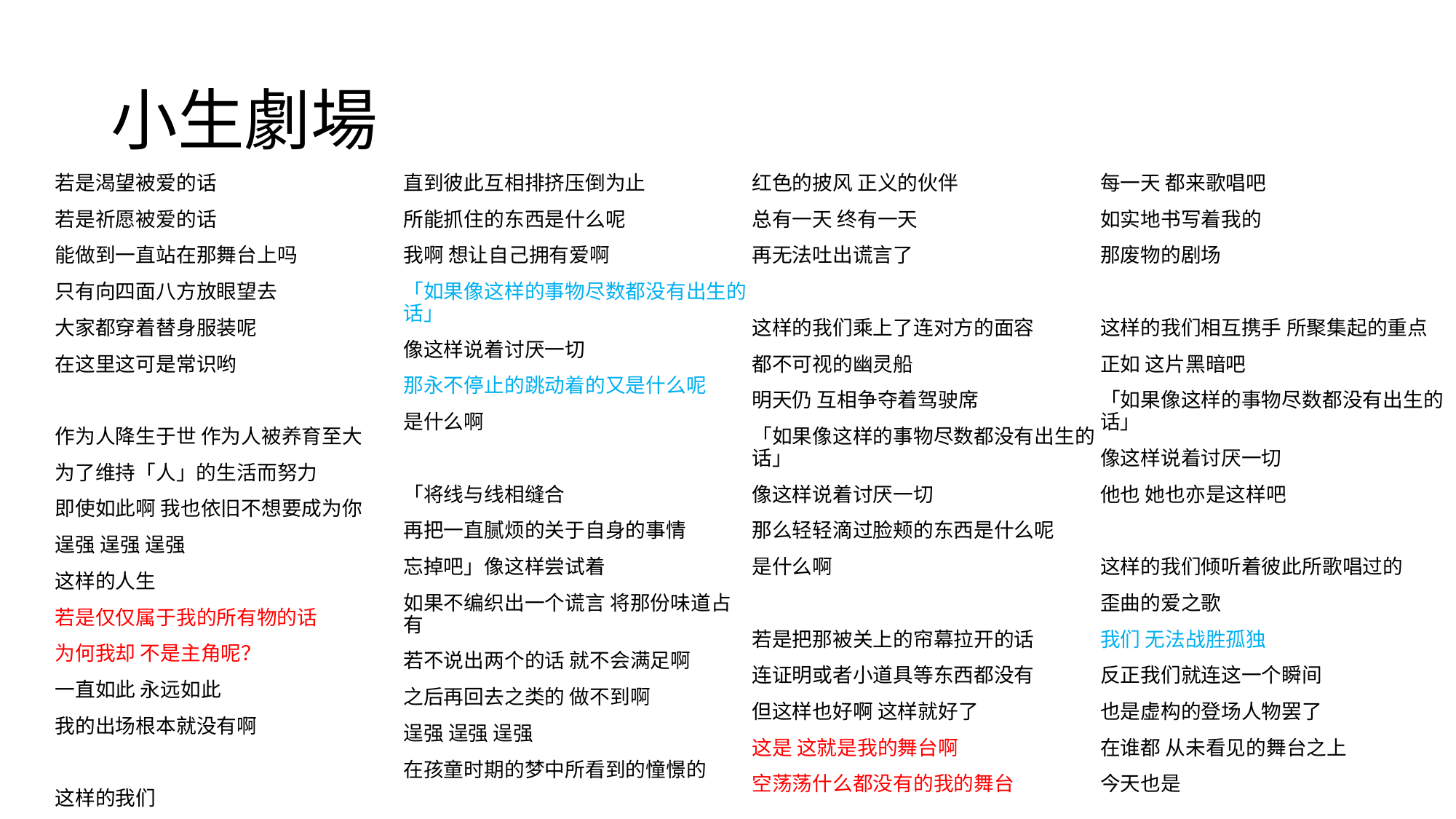

# 小生劇場
若是渴望被爱的话
若是祈愿被爱的话
能做到一直站在那舞台上吗
只有向四面八方放眼望去
大家都穿着替身服装呢
在这里这可是常识哟

作为人降生于世 作为人被养育至大
为了维持「人」的生活而努力
即使如此啊 我也依旧不想要成为你
逞强 逞强 逞强
这样的人生
若是仅仅属于我的所有物的话
为何我却 不是主角呢？
一直如此 永远如此
我的出场根本就没有啊

这样的我们
直到彼此互相排挤压倒为止
所能抓住的东西是什么呢
我啊 想让自己拥有爱啊
「如果像这样的事物尽数都没有出生的话」
像这样说着讨厌一切
那永不停止的跳动着的又是什么呢
是什么啊

「将线与线相缝合
再把一直腻烦的关于自身的事情
忘掉吧」像这样尝试着
如果不编织出一个谎言 将那份味道占有
若不说出两个的话 就不会满足啊
之后再回去之类的 做不到啊
逞强 逞强 逞强
在孩童时期的梦中所看到的憧憬的
红色的披风 正义的伙伴
总有一天 终有一天
再无法吐出谎言了

这样的我们乘上了连对方的面容
都不可视的幽灵船
明天仍 互相争夺着驾驶席
「如果像这样的事物尽数都没有出生的话」
像这样说着讨厌一切
那么轻轻滴过脸颊的东西是什么呢
是什么啊

若是把那被关上的帘幕拉开的话
连证明或者小道具等东西都没有
但这样也好啊 这样就好了
这是 这就是我的舞台啊
空荡荡什么都没有的我的舞台
每一天 都来歌唱吧
如实地书写着我的
那废物的剧场

这样的我们相互携手 所聚集起的重点
正如 这片黑暗吧
「如果像这样的事物尽数都没有出生的话」
像这样说着讨厌一切
他也 她也亦是这样吧

这样的我们倾听着彼此所歌唱过的
歪曲的爱之歌
我们 无法战胜孤独
反正我们就连这一个瞬间
也是虚构的登场人物罢了
在谁都 从未看见的舞台之上
今天也是